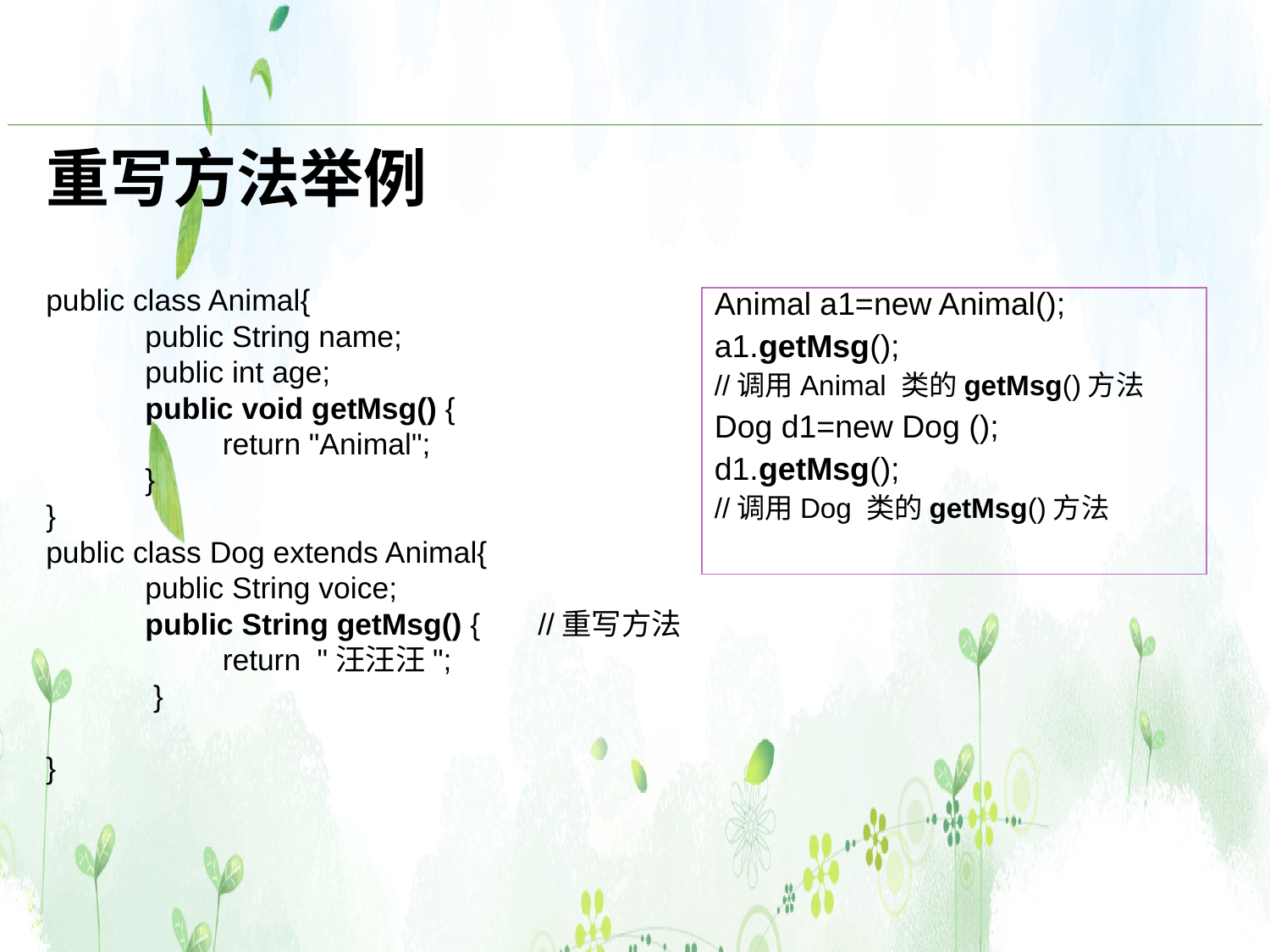

# 重写方法举例
public class Animal{
            public String name;
            public int age;
            public void getMsg() {
	      return "Animal";
            }
}
public class Dog extends Animal{
            public String voice;
            public String getMsg() {       //重写方法
  	      return  "汪汪汪";
             }

}
Animal a1=new Animal();
a1.getMsg();
//调用Animal 类的getMsg()方法
Dog d1=new Dog ();
d1.getMsg();
//调用Dog 类的getMsg()方法